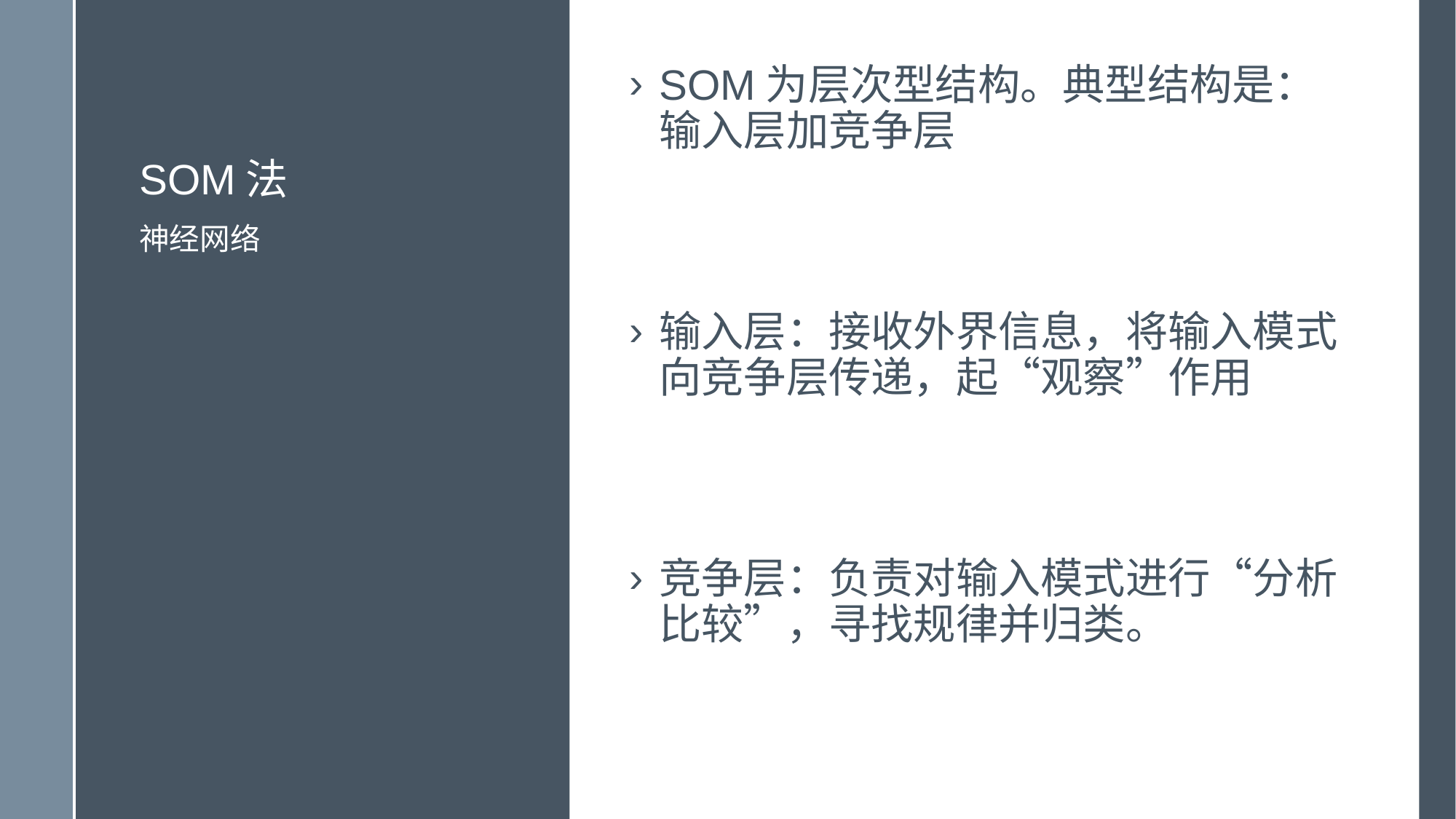

# sOM法
SOM为层次型结构。典型结构是：输入层加竞争层

输入层：接收外界信息，将输入模式向竞争层传递，起“观察”作用

竞争层：负责对输入模式进行“分析比较”，寻找规律并归类。

神经网络